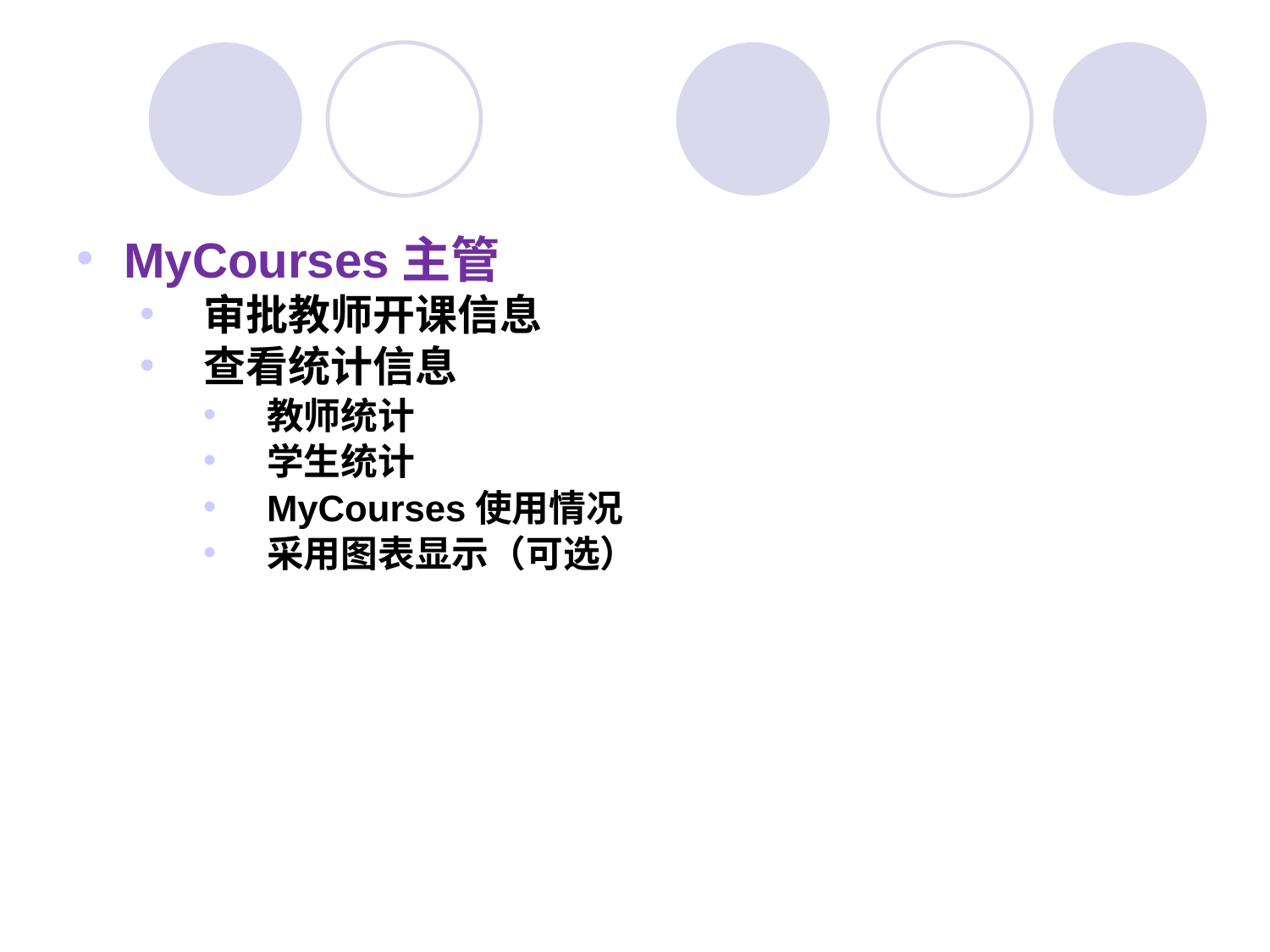

#
MyCourses主管
审批教师开课信息
查看统计信息
教师统计
学生统计
MyCourses使用情况
采用图表显示（可选）
13